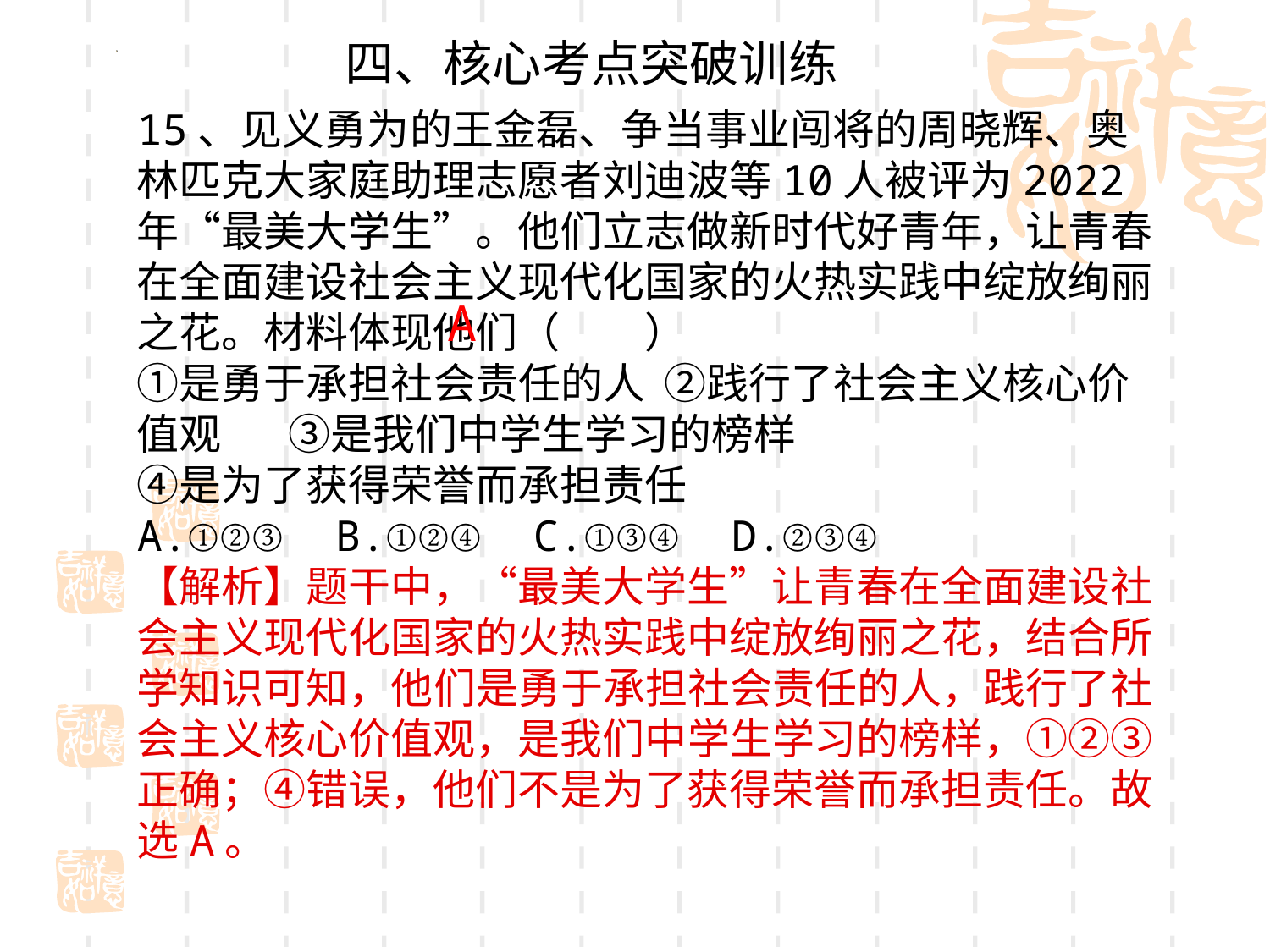

四、核心考点突破训练
15、见义勇为的王金磊、争当事业闯将的周晓辉、奥林匹克大家庭助理志愿者刘迪波等10人被评为2022年“最美大学生”。他们立志做新时代好青年，让青春在全面建设社会主义现代化国家的火热实践中绽放绚丽之花。材料体现他们（　　）          
①是勇于承担社会责任的人  ②践行了社会主义核心价值观       ③是我们中学生学习的榜样          
④是为了获得荣誉而承担责任          
A.①②③  B.①②④  C.①③④  D.②③④
【解析】题干中，“最美大学生”让青春在全面建设社会主义现代化国家的火热实践中绽放绚丽之花，结合所学知识可知，他们是勇于承担社会责任的人，践行了社会主义核心价值观，是我们中学生学习的榜样，①②③正确；④错误，他们不是为了获得荣誉而承担责任。故选A。
A